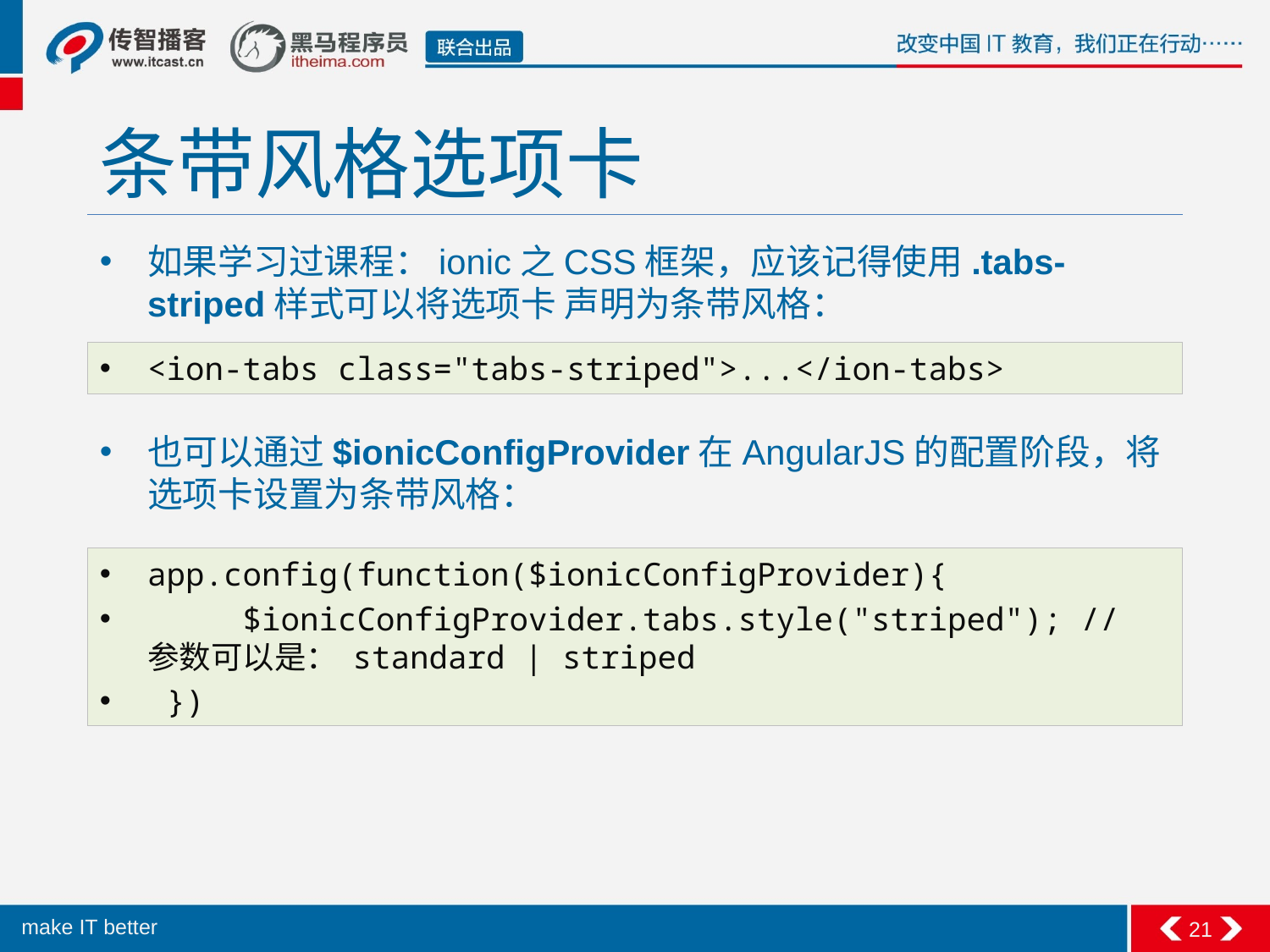

# 条带风格选项卡
如果学习过课程：ionic之CSS框架，应该记得使用.tabs-striped样式可以将选项卡 声明为条带风格：

也可以通过$ionicConfigProvider在AngularJS的配置阶段，将选项卡设置为条带风格：

<ion-tabs class="tabs-striped">...</ion-tabs>
app.config(function($ionicConfigProvider){
     $ionicConfigProvider.tabs.style("striped"); // 参数可以是： standard | striped
 })
21

make IT better